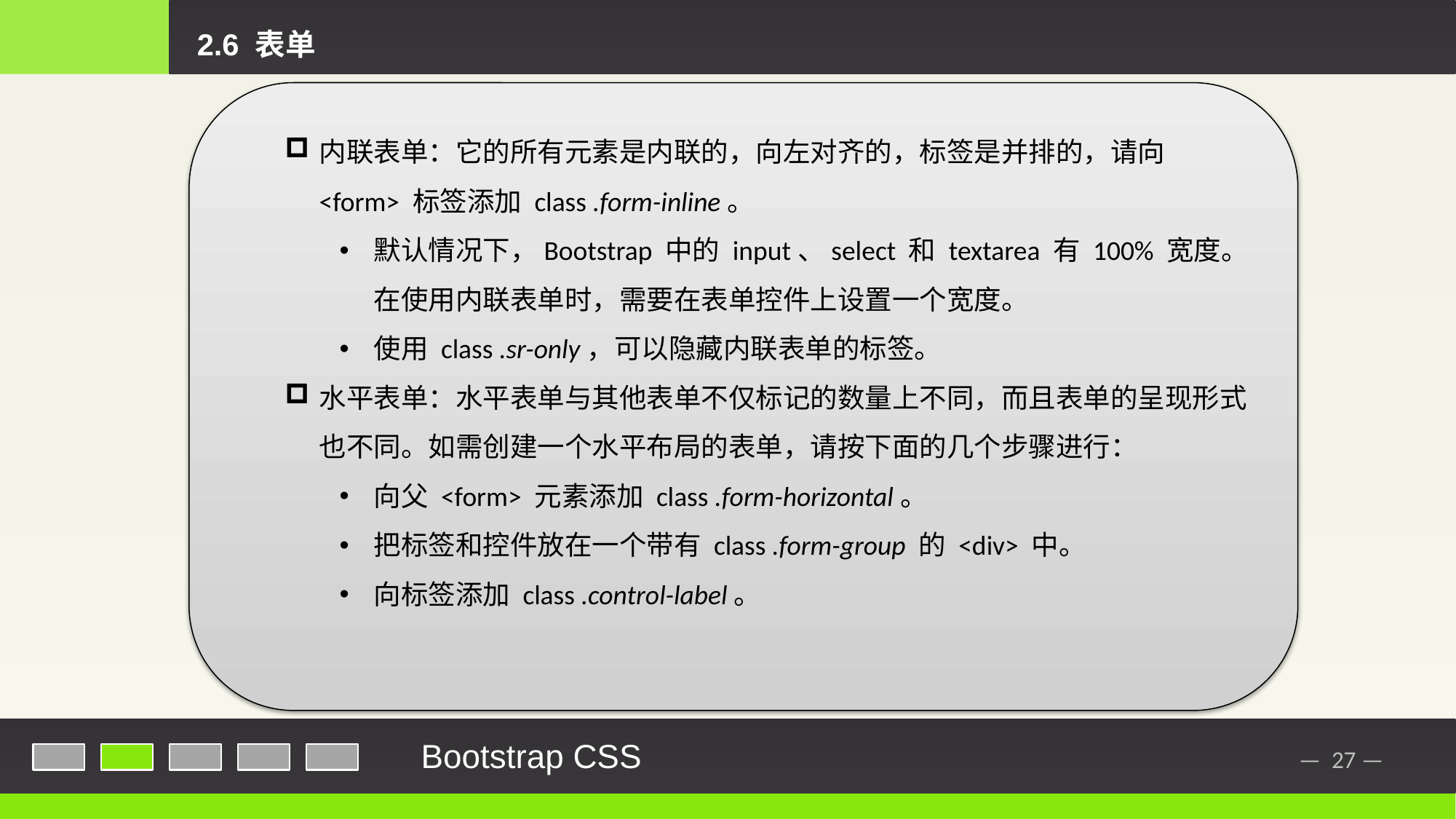

2.6 表单
内联表单：它的所有元素是内联的，向左对齐的，标签是并排的，请向 <form> 标签添加 class .form-inline。
默认情况下，Bootstrap 中的 input、select 和 textarea 有 100% 宽度。在使用内联表单时，需要在表单控件上设置一个宽度。
使用 class .sr-only，可以隐藏内联表单的标签。
水平表单：水平表单与其他表单不仅标记的数量上不同，而且表单的呈现形式也不同。如需创建一个水平布局的表单，请按下面的几个步骤进行：
向父 <form> 元素添加 class .form-horizontal。
把标签和控件放在一个带有 class .form-group 的 <div> 中。
向标签添加 class .control-label。